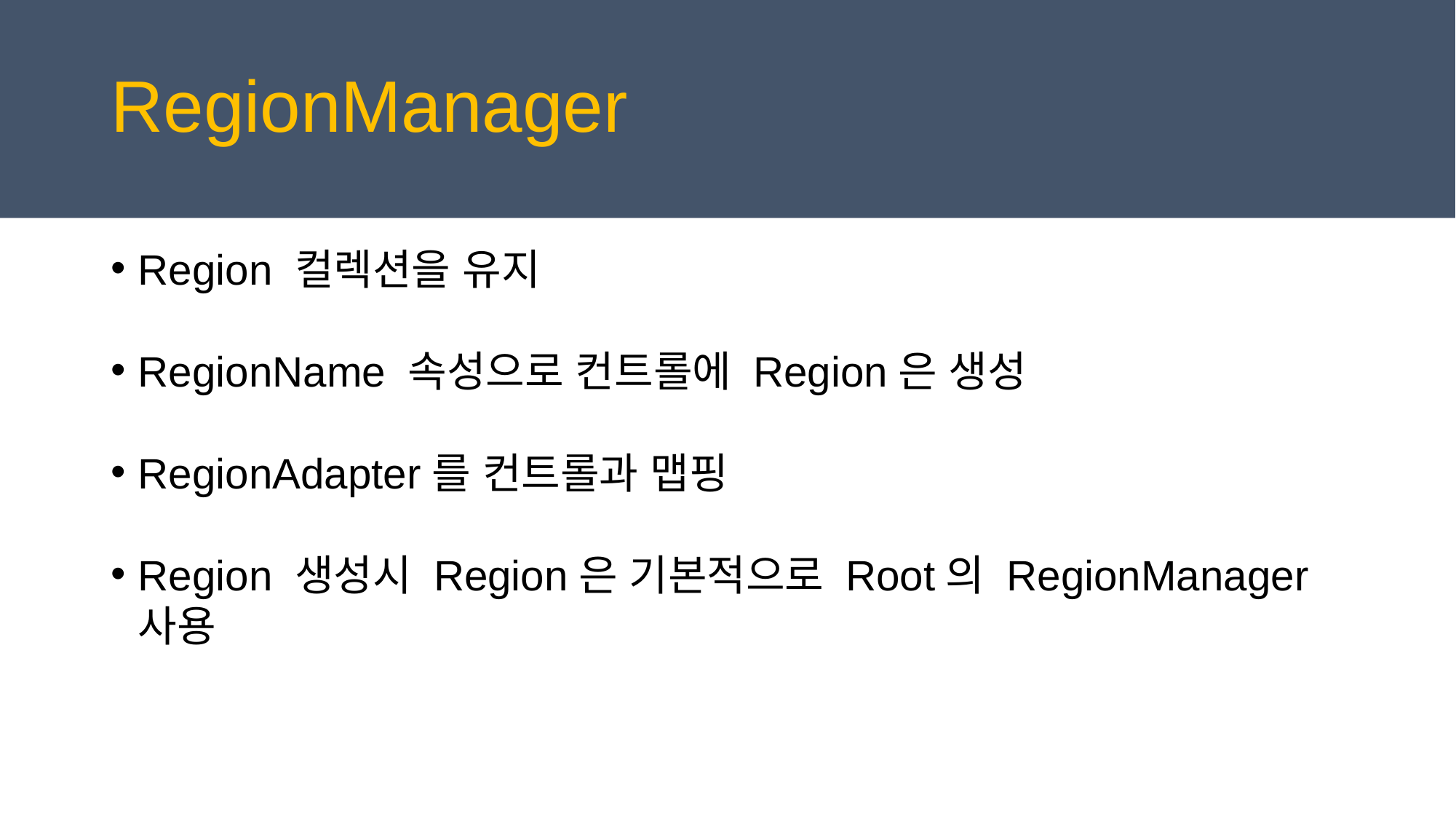

RegionManager
Region 컬렉션을 유지

RegionName 속성으로 컨트롤에 Region은 생성

RegionAdapter를 컨트롤과 맵핑

Region 생성시 Region은 기본적으로 Root의 RegionManager 사용